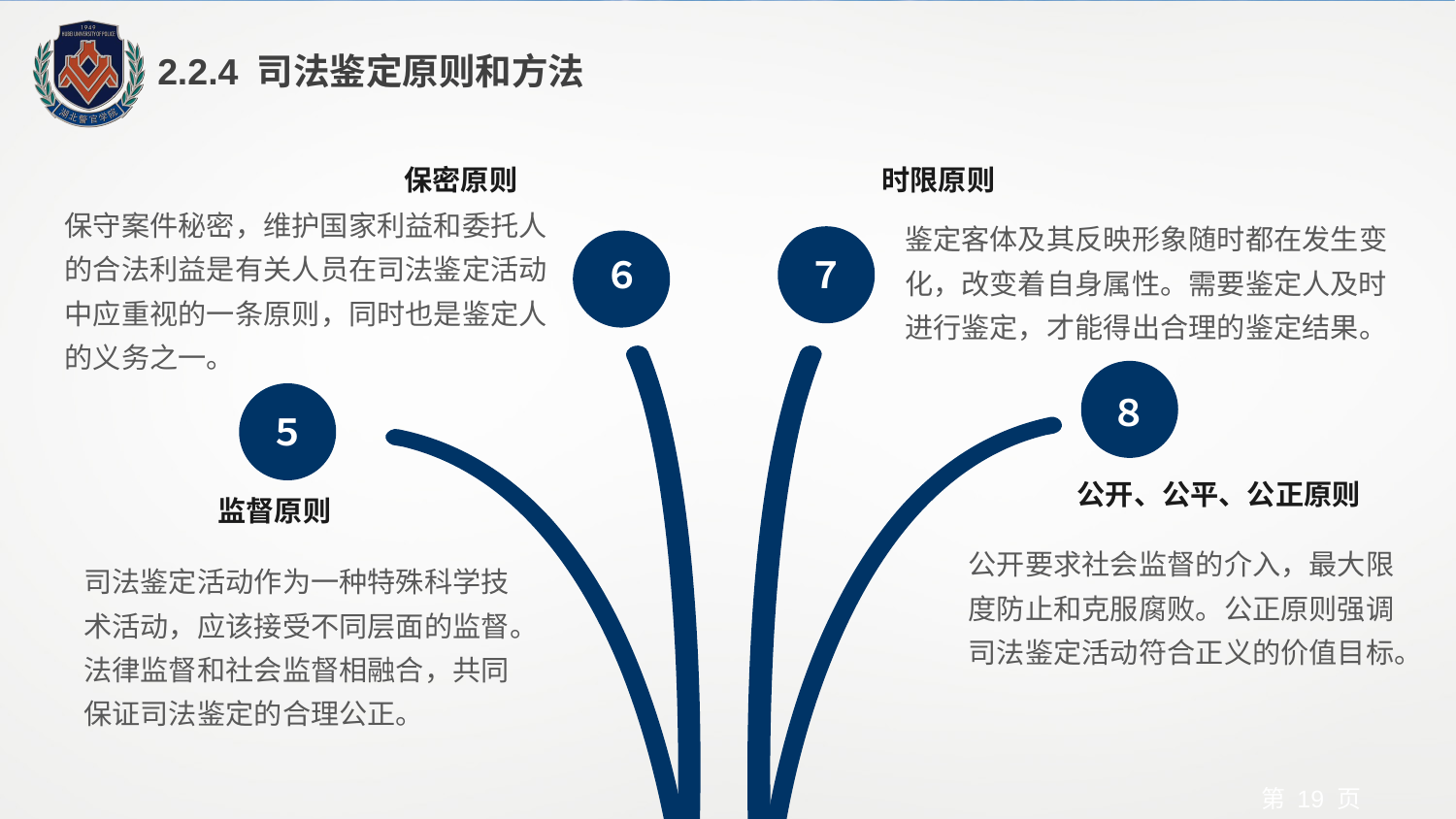

2.2.4 司法鉴定原则和方法
保密原则
保守案件秘密，维护国家利益和委托人的合法利益是有关人员在司法鉴定活动中应重视的一条原则，同时也是鉴定人的义务之一。
时限原则
鉴定客体及其反映形象随时都在发生变化，改变着自身属性。需要鉴定人及时进行鉴定，才能得出合理的鉴定结果。

６
７

８
５

公开、公平、公正原则
公开要求社会监督的介入，最大限度防止和克服腐败。公正原则强调司法鉴定活动符合正义的价值目标。
监督原则
司法鉴定活动作为一种特殊科学技术活动，应该接受不同层面的监督。法律监督和社会监督相融合，共同保证司法鉴定的合理公正。